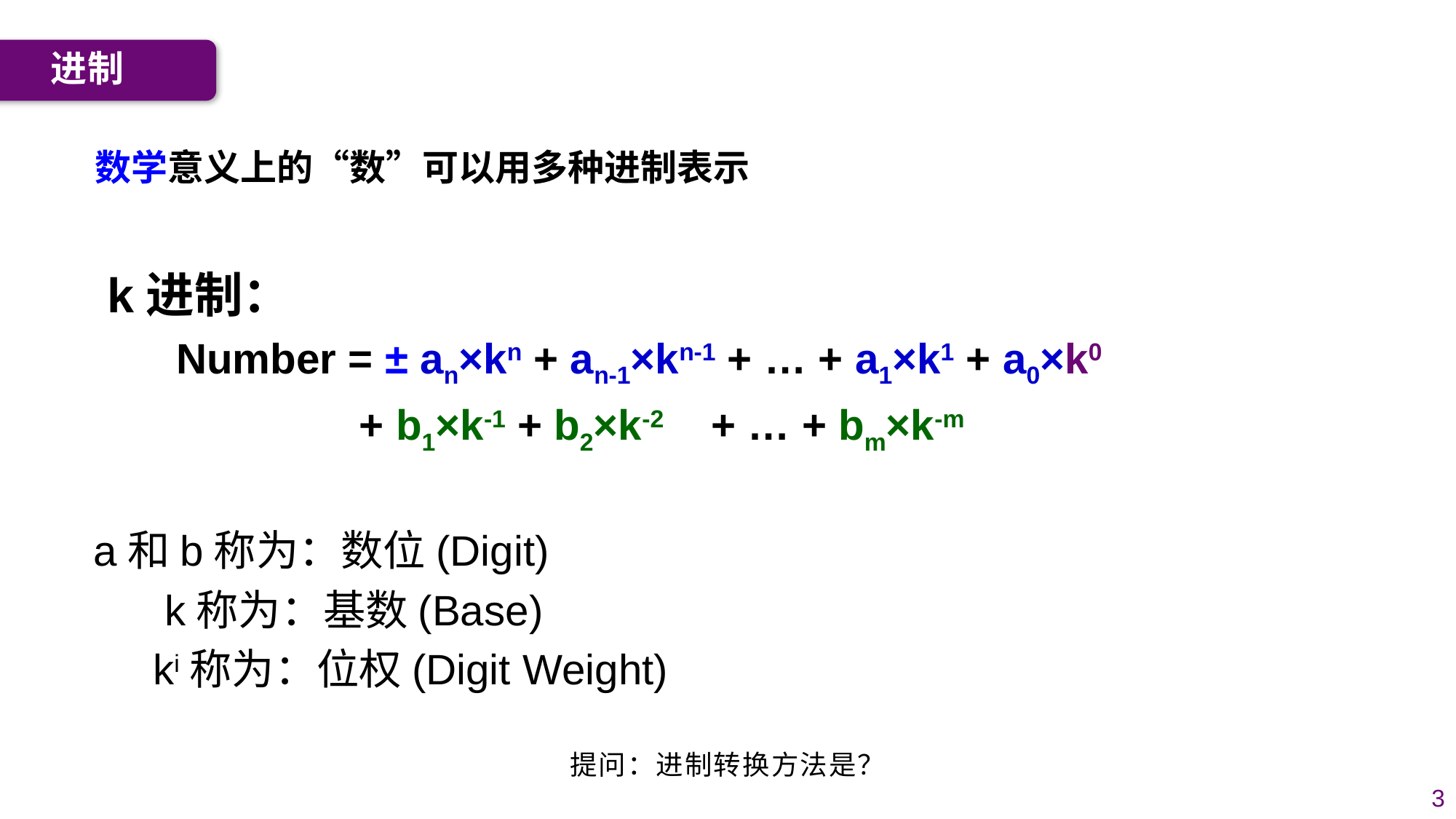

进制
数学意义上的“数”可以用多种进制表示
 k进制：
       Number = ± an×kn + an-1×kn-1 + … + a1×k1 + a0×k0
	                   + b1×k-1 + b2×k-2    + … + bm×k-m

a和b称为：数位(Digit)
      k称为：基数(Base)
     ki称为：位权(Digit Weight)
提问：进制转换方法是？
3